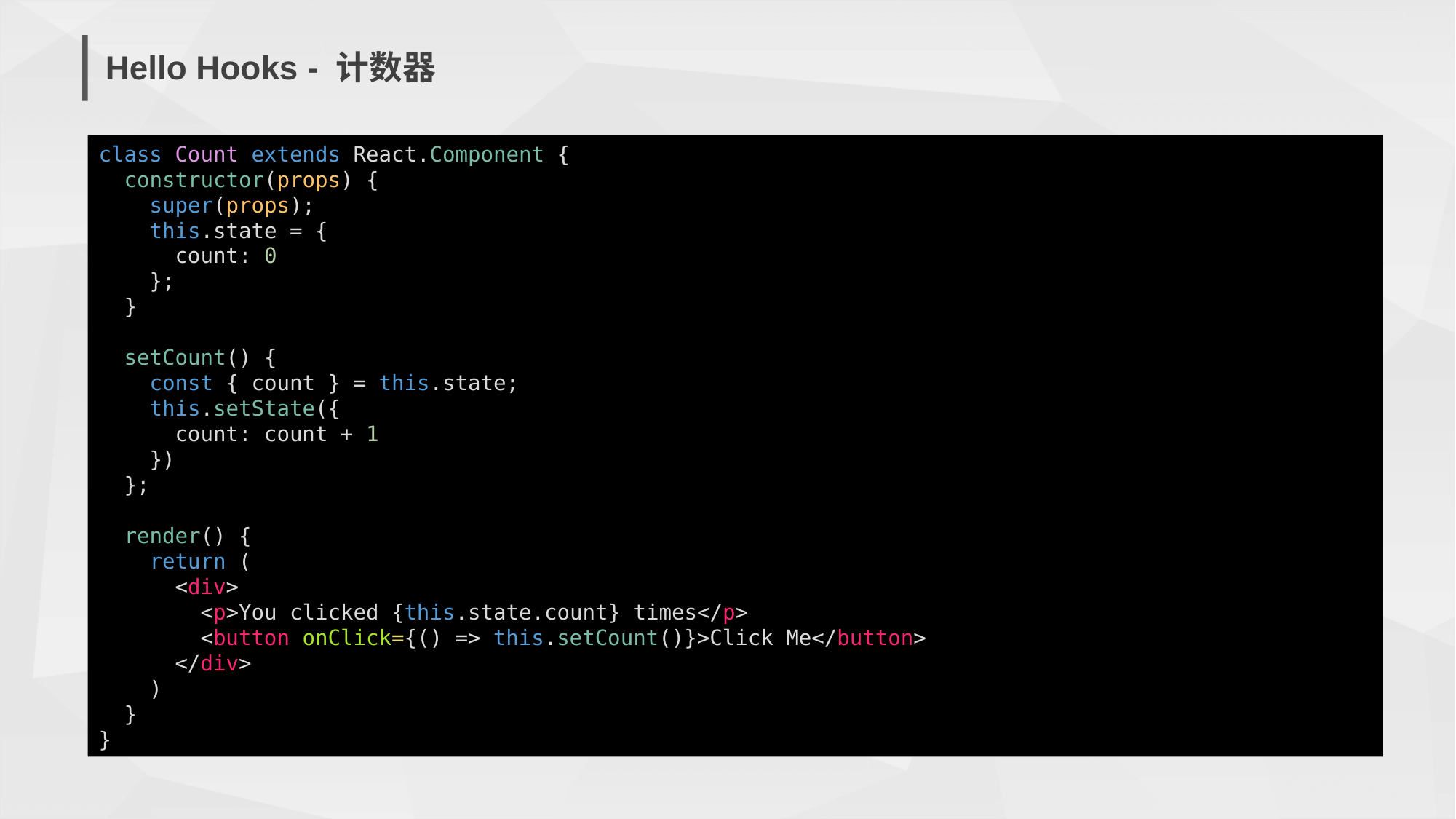

Hello Hooks - 计数器
class Count extends React.Component {
  constructor(props) {
    super(props);
    this.state = {
      count: 0
    };
  }
  setCount() {
    const { count } = this.state;
    this.setState({
      count: count + 1
    })
  };
  render() {
    return (
      <div>
        <p>You clicked {this.state.count} times</p>
        <button onClick={() => this.setCount()}>Click Me</button>
      </div>
    )
  }
}